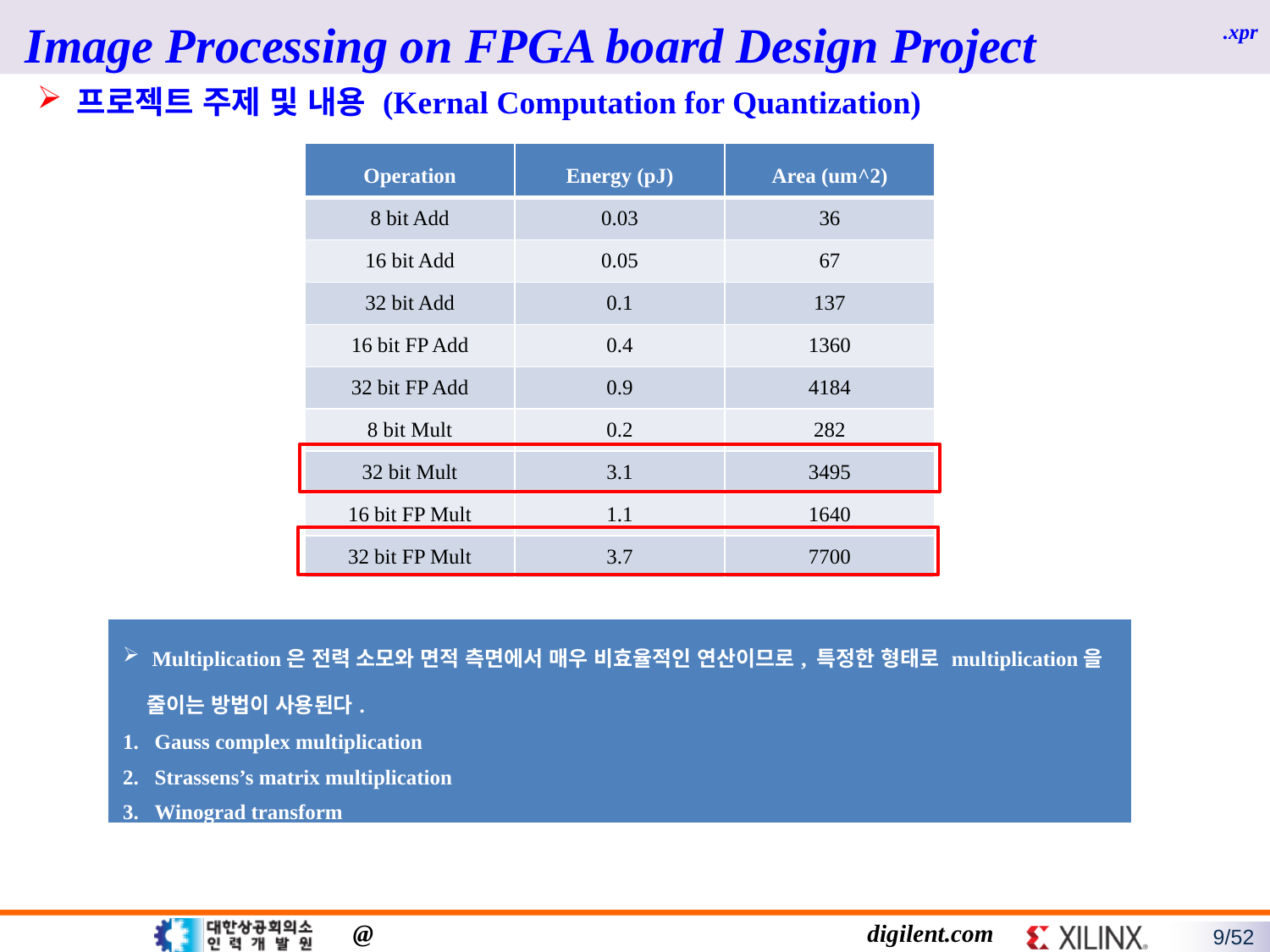

Image Processing on FPGA board Design Project
프로젝트 주제 및 내용 (Kernal Computation for Quantization)
| Operation | Energy (pJ) | Area (um^2) |
| --- | --- | --- |
| 8 bit Add | 0.03 | 36 |
| 16 bit Add | 0.05 | 67 |
| 32 bit Add | 0.1 | 137 |
| 16 bit FP Add | 0.4 | 1360 |
| 32 bit FP Add | 0.9 | 4184 |
| 8 bit Mult | 0.2 | 282 |
| 32 bit Mult | 3.1 | 3495 |
| 16 bit FP Mult | 1.1 | 1640 |
| 32 bit FP Mult | 3.7 | 7700 |

| Multiplication은 전력 소모와 면적 측면에서 매우 비효율적인 연산이므로, 특정한 형태로 multiplication을 줄이는 방법이 사용된다. Gauss complex multiplication Strassens’s matrix multiplication Winograd transform |
| --- |